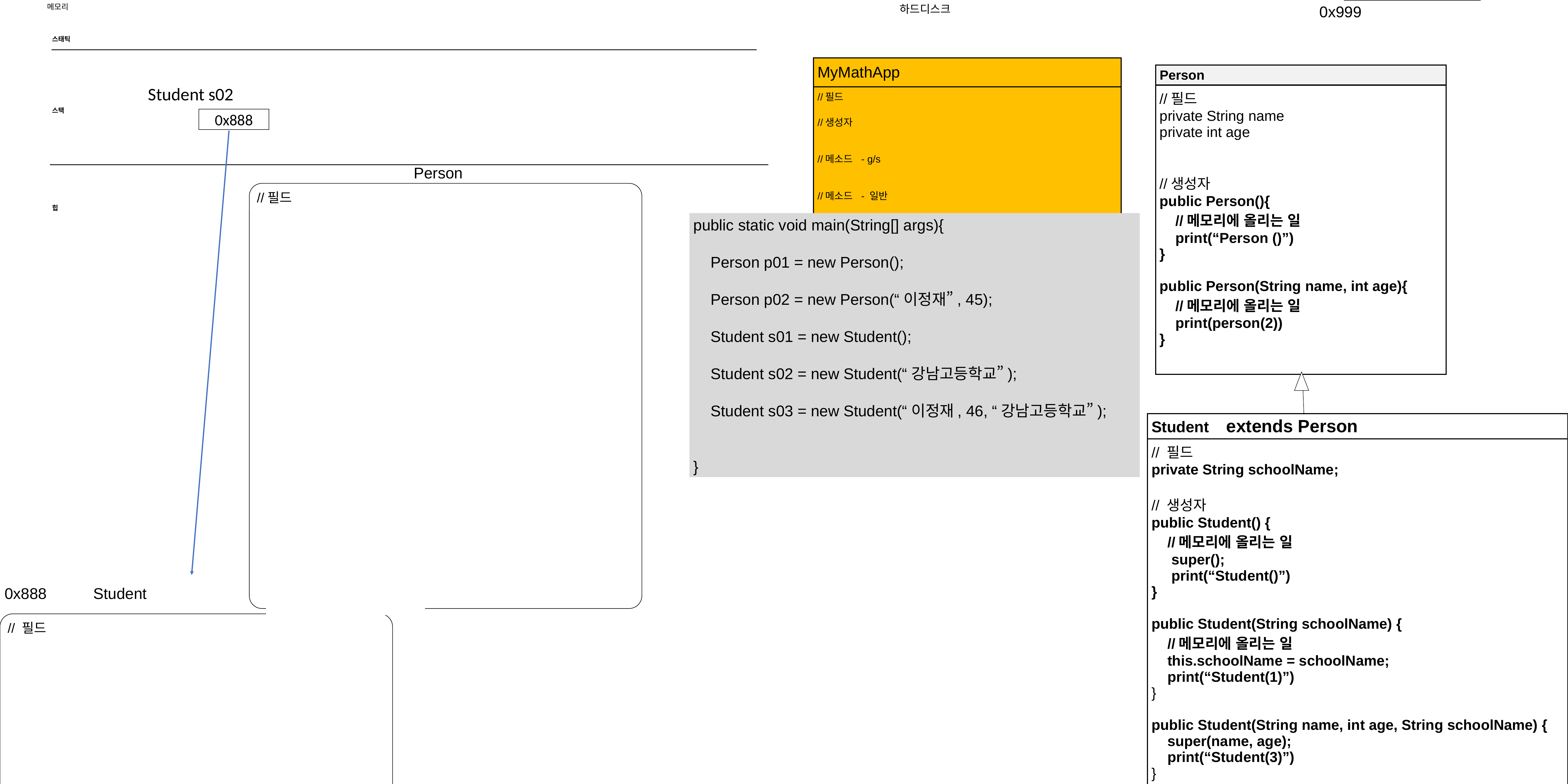

메모리
하드디스크
0x999
| 클래스 |
| --- |
| //필드 //생성자 this() //메소드 - getter/setter - 일반 |
| Person |
| --- |
| String name int age |
|  |
스태틱
| MyMathApp |
| --- |
| //필드 //생성자 //메소드 - g/s //메소드 - 일반 |
| Person |
| --- |
| //필드 private String name private int age //생성자 public Person(){ //메모리에 올리는 일 print(“Person ()”) } public Person(String name, int age){ //메모리에 올리는 일 print(person(2)) } |
Student s02
스택
0x888
Person
//필드

힙
public static void main(String[] args){

    Person p01 = new Person();

    Person p02 = new Person(“이정재”, 45);

    Student s01 = new Student();

    Student s02 = new Student(“강남고등학교”);

    Student s03 = new Student(“이정재, 46, “강남고등학교”);

}

| Student extends Person |
| --- |
| // 필드 private String schoolName; // 생성자 public Student() { //메모리에 올리는 일 super(); print(“Student()”) } public Student(String schoolName) { //메모리에 올리는 일 this.schoolName = schoolName; print(“Student(1)”) } public Student(String name, int age, String schoolName) { super(name, age); print(“Student(3)”) } |
0x888
Student

// 필드
정우성 45
이정재 46